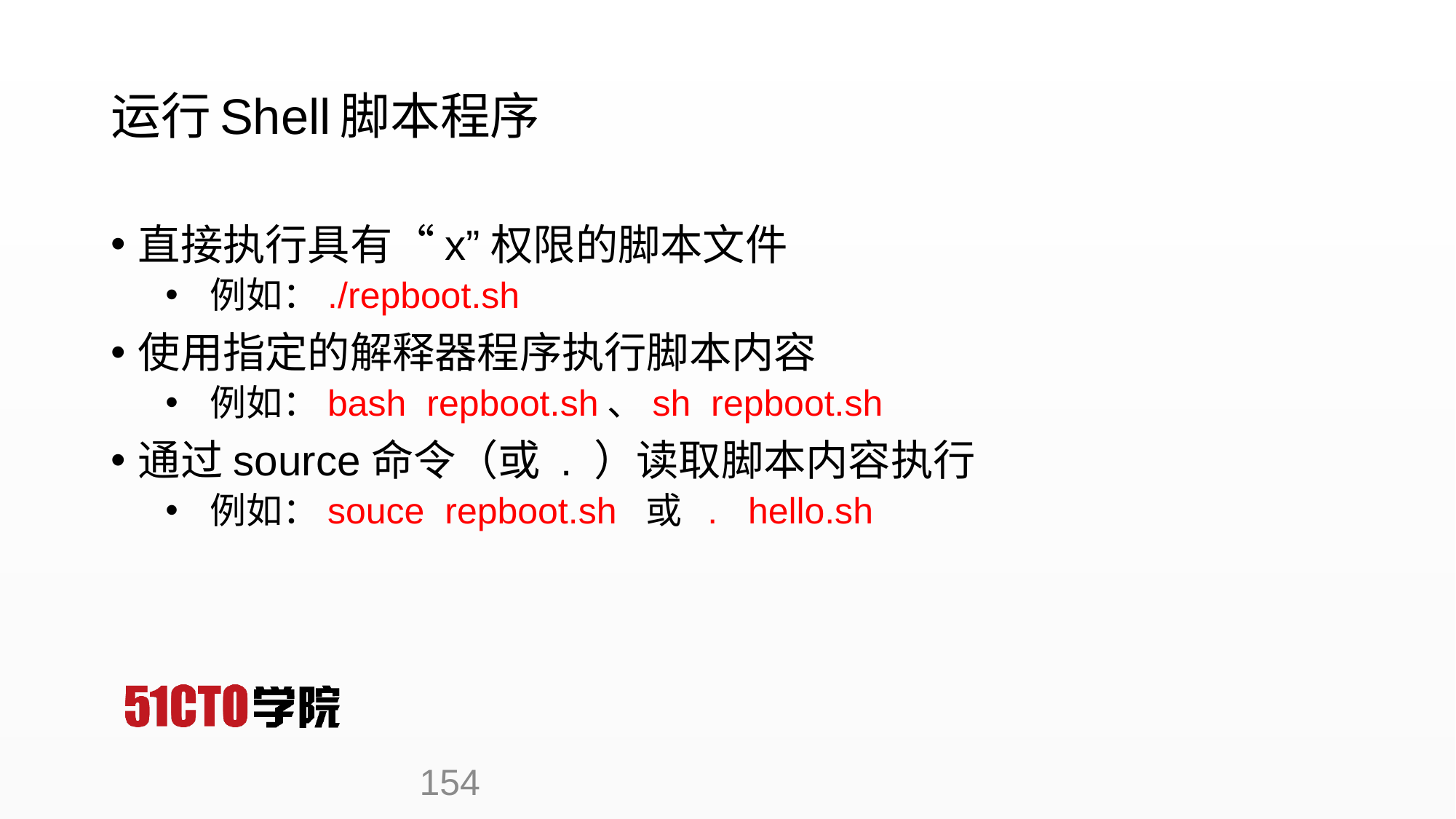

# 运行Shell脚本程序
直接执行具有“x”权限的脚本文件
 例如：./repboot.sh
使用指定的解释器程序执行脚本内容
 例如：bash  repboot.sh、sh  repboot.sh
通过source命令（或 . ）读取脚本内容执行
 例如：souce  repboot.sh  或  .   hello.sh
154